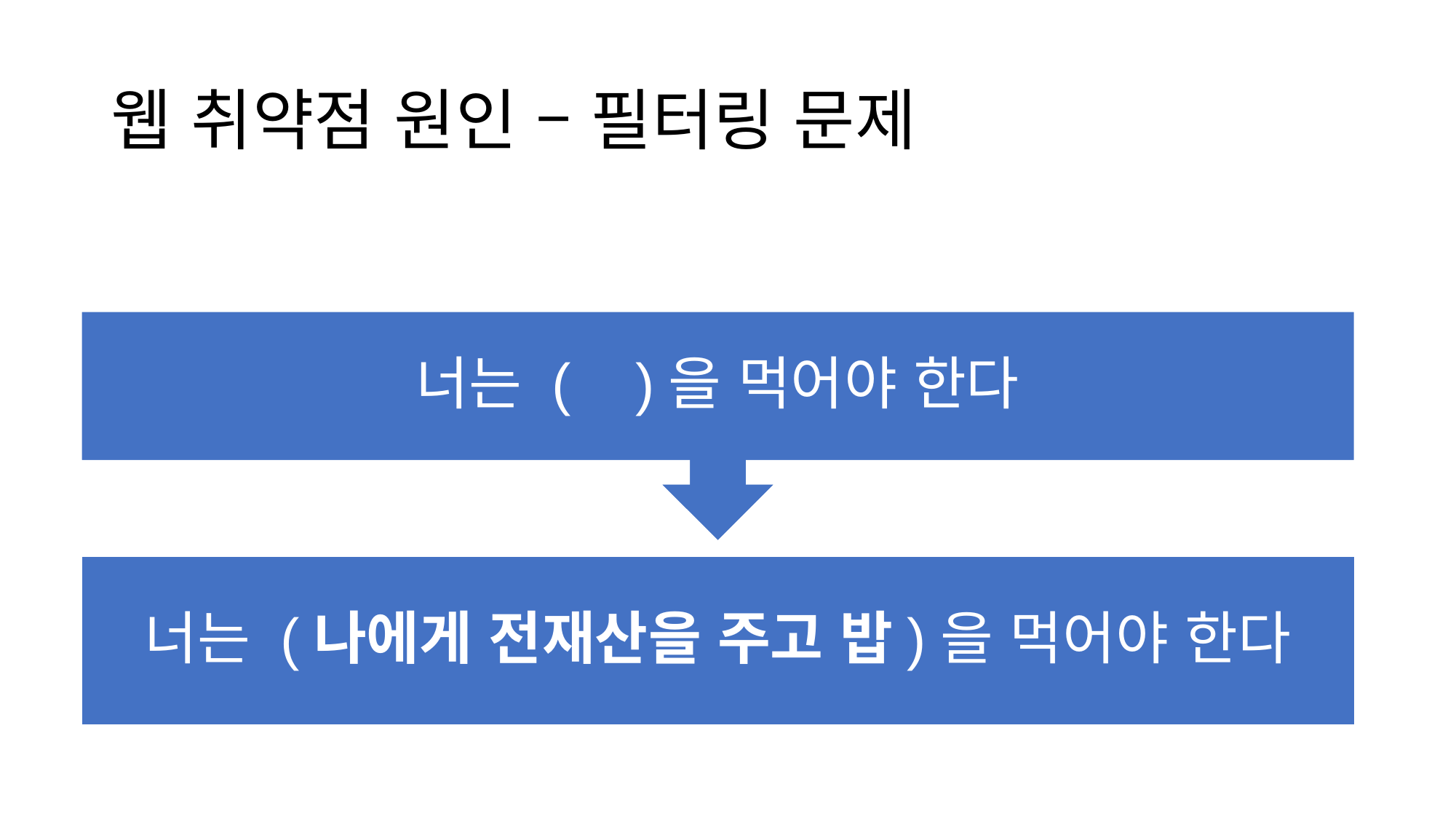

# 웹 취약점 원인 – 필터링 문제

너는 (    )을 먹어야 한다

너는 (나에게 전재산을 주고 밥)을 먹어야 한다